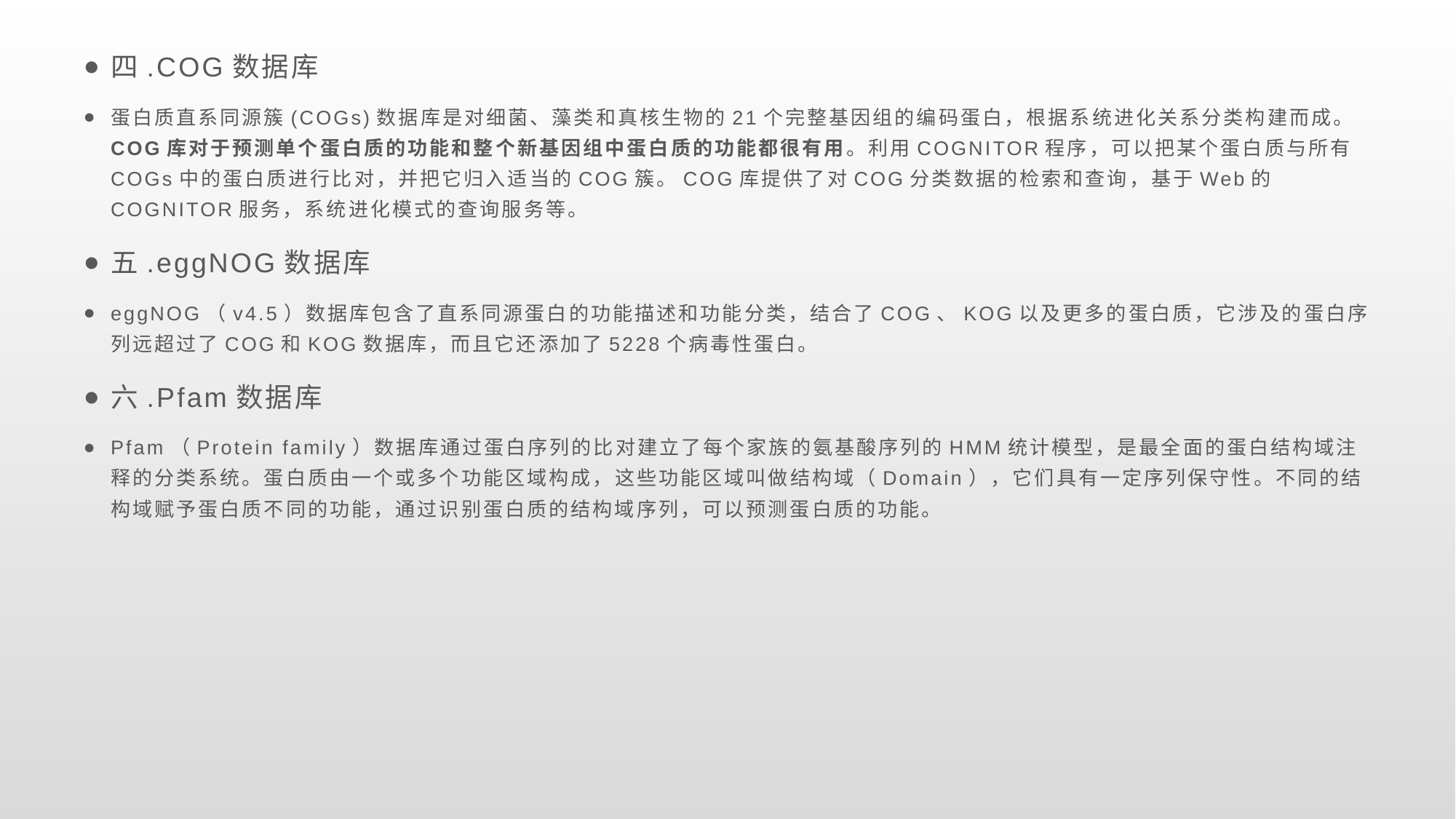

四.COG数据库
蛋白质直系同源簇(COGs)数据库是对细菌、藻类和真核生物的21个完整基因组的编码蛋白，根据系统进化关系分类构建而成。COG库对于预测单个蛋白质的功能和整个新基因组中蛋白质的功能都很有用。利用COGNITOR程序，可以把某个蛋白质与所有COGs中的蛋白质进行比对，并把它归入适当的COG簇。COG库提供了对COG分类数据的检索和查询，基于Web的COGNITOR服务，系统进化模式的查询服务等。
五.eggNOG数据库
eggNOG（v4.5）数据库包含了直系同源蛋白的功能描述和功能分类，结合了COG、KOG以及更多的蛋白质，它涉及的蛋白序列远超过了COG和KOG数据库，而且它还添加了5228个病毒性蛋白。
六.Pfam数据库
Pfam（Protein family）数据库通过蛋白序列的比对建立了每个家族的氨基酸序列的HMM统计模型，是最全面的蛋白结构域注释的分类系统。蛋白质由一个或多个功能区域构成，这些功能区域叫做结构域（Domain），它们具有一定序列保守性。不同的结构域赋予蛋白质不同的功能，通过识别蛋白质的结构域序列，可以预测蛋白质的功能。